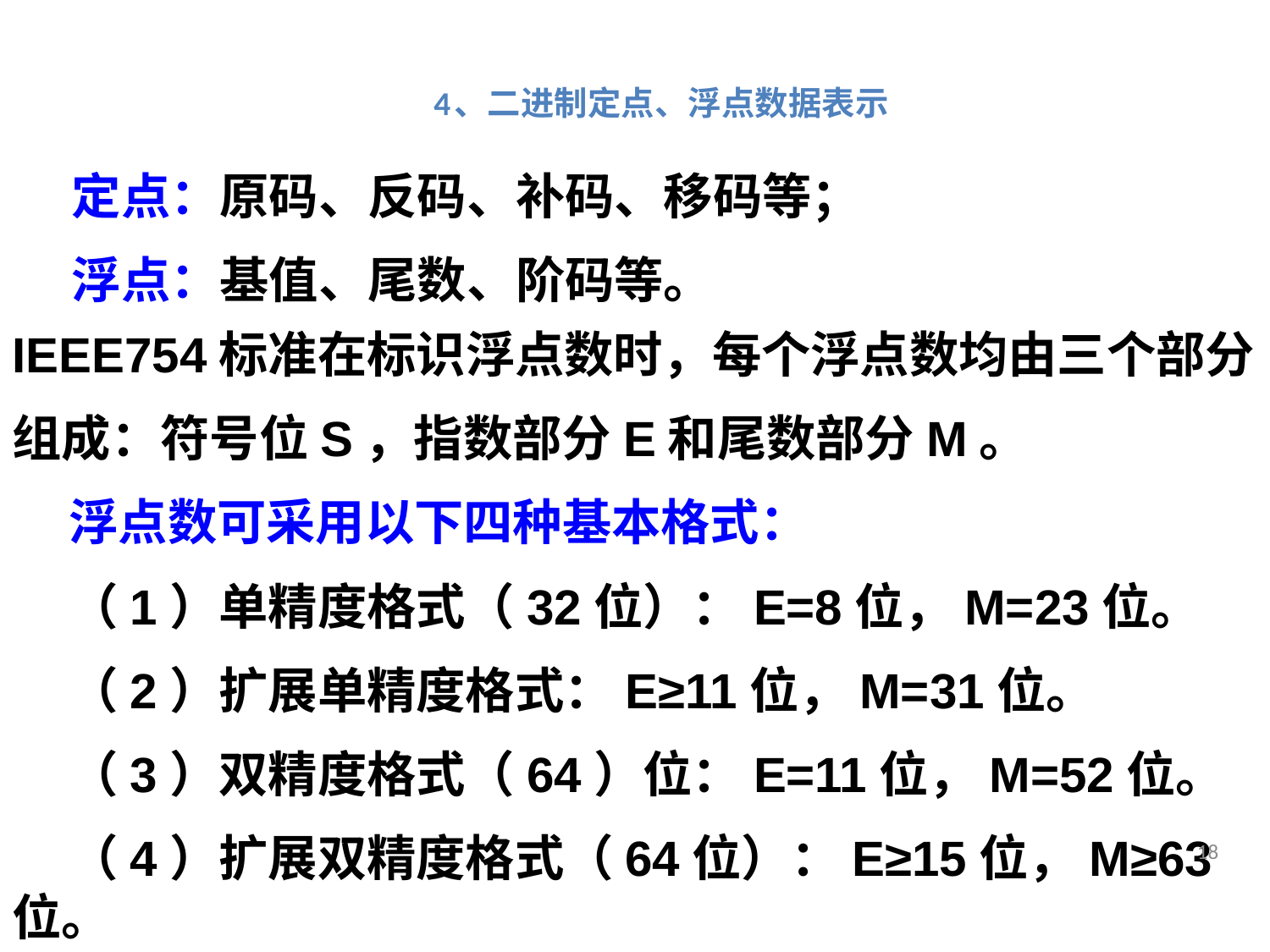

4、二进制定点、浮点数据表示
定点：原码、反码、补码、移码等；
浮点：基值、尾数、阶码等。
IEEE754标准在标识浮点数时，每个浮点数均由三个部分
组成：符号位S，指数部分E和尾数部分M。
    浮点数可采用以下四种基本格式：
    （1）单精度格式（32位）：E=8位，M=23位。
    （2）扩展单精度格式：E≥11位，M=31位。
    （3）双精度格式（64）位：E=11位，M=52位。
    （4）扩展双精度格式（64位）：E≥15位，M≥63位。
18